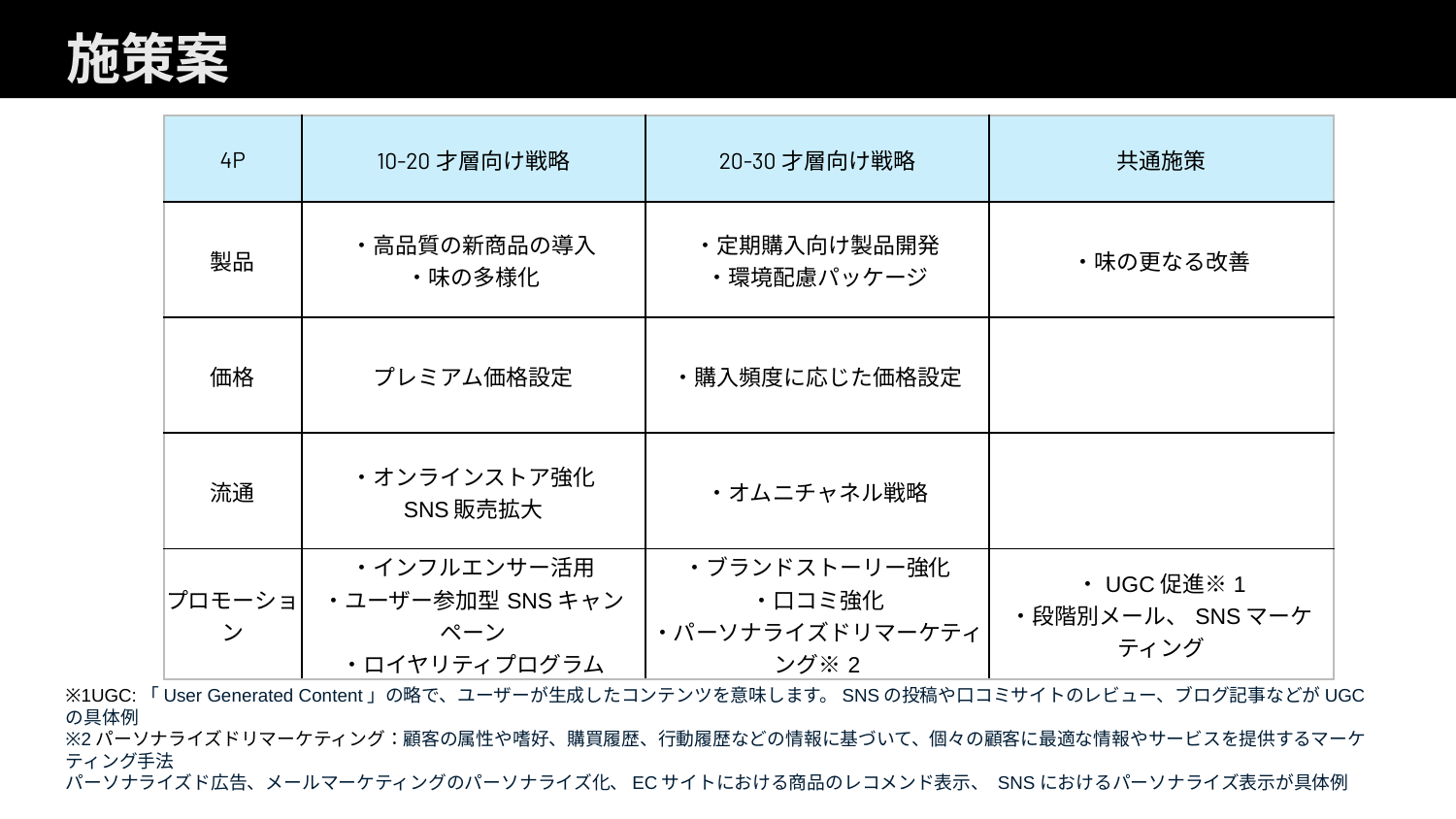

# 施策案
| 4P | 10-20才層向け戦略 | 20-30才層向け戦略 | 共通施策 |
| --- | --- | --- | --- |
| 製品 | ・高品質の新商品の導入 ・味の多様化 | ・定期購入向け製品開発 ・環境配慮パッケージ | ・味の更なる改善 |
| 価格 | プレミアム価格設定 | ・購入頻度に応じた価格設定 |  |
| 流通 | ・オンラインストア強化 SNS販売拡大 | ・オムニチャネル戦略 |  |
| プロモーション | ・インフルエンサー活用 ・ユーザー参加型SNSキャンペーン ・ロイヤリティプログラム | ・ブランドストーリー強化 ・口コミ強化 ・パーソナライズドリマーケティング※2 | ・UGC促進※1 ・段階別メール、SNSマーケティング |
※1UGC:「User Generated Content」の略で、ユーザーが生成したコンテンツを意味します。SNSの投稿や口コミサイトのレビュー、ブログ記事などがUGCの具体例
※2パーソナライズドリマーケティング：顧客の属性や嗜好、購買履歴、行動履歴などの情報に基づいて、個々の顧客に最適な情報やサービスを提供するマーケティング手法
パーソナライズド広告、メールマーケティングのパーソナライズ化、ECサイトにおける商品のレコメンド表示、 SNSにおけるパーソナライズ表示が具体例